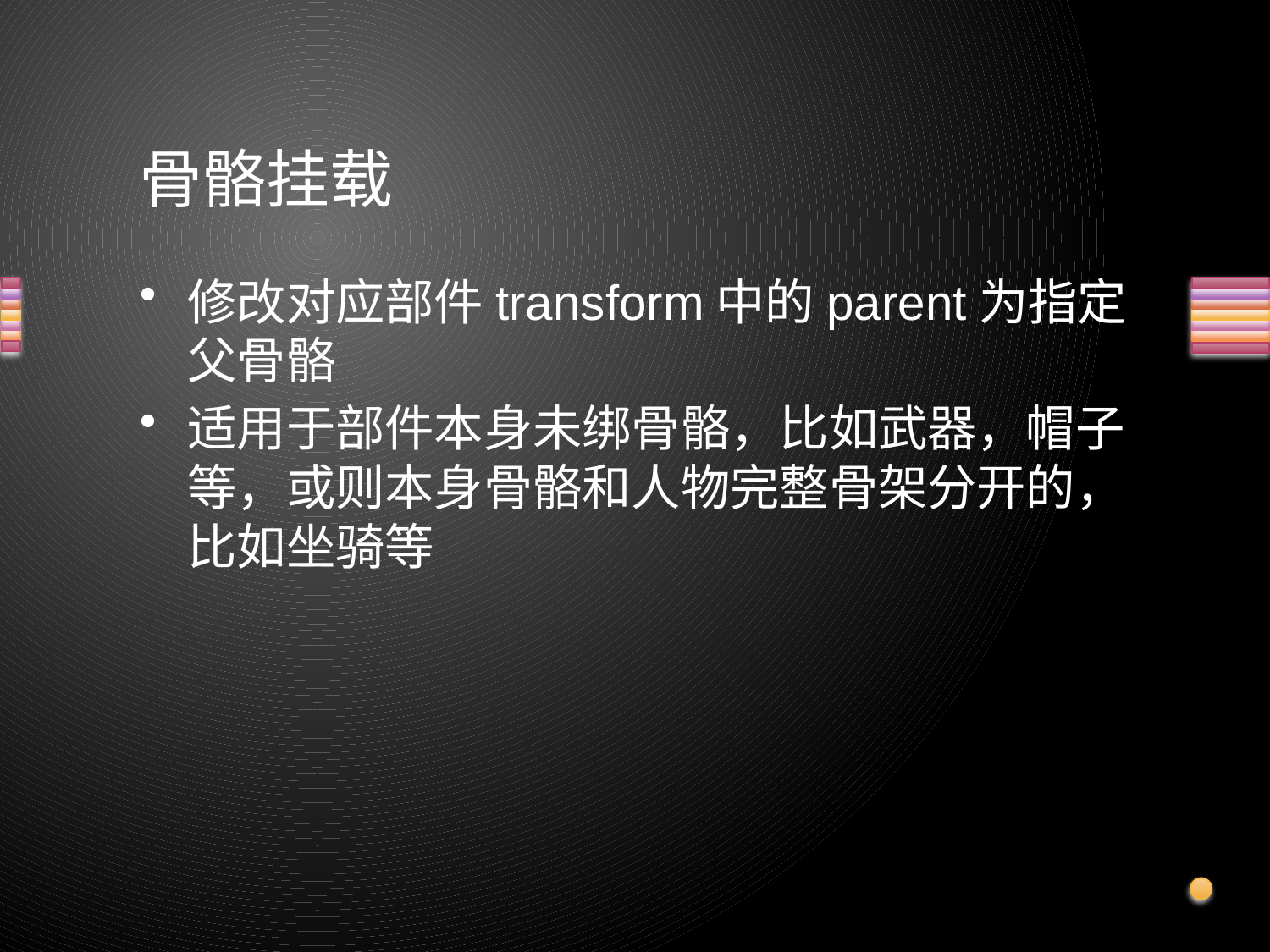

# 骨骼挂载

修改对应部件transform中的parent为指定父骨骼
适用于部件本身未绑骨骼，比如武器，帽子等，或则本身骨骼和人物完整骨架分开的，比如坐骑等